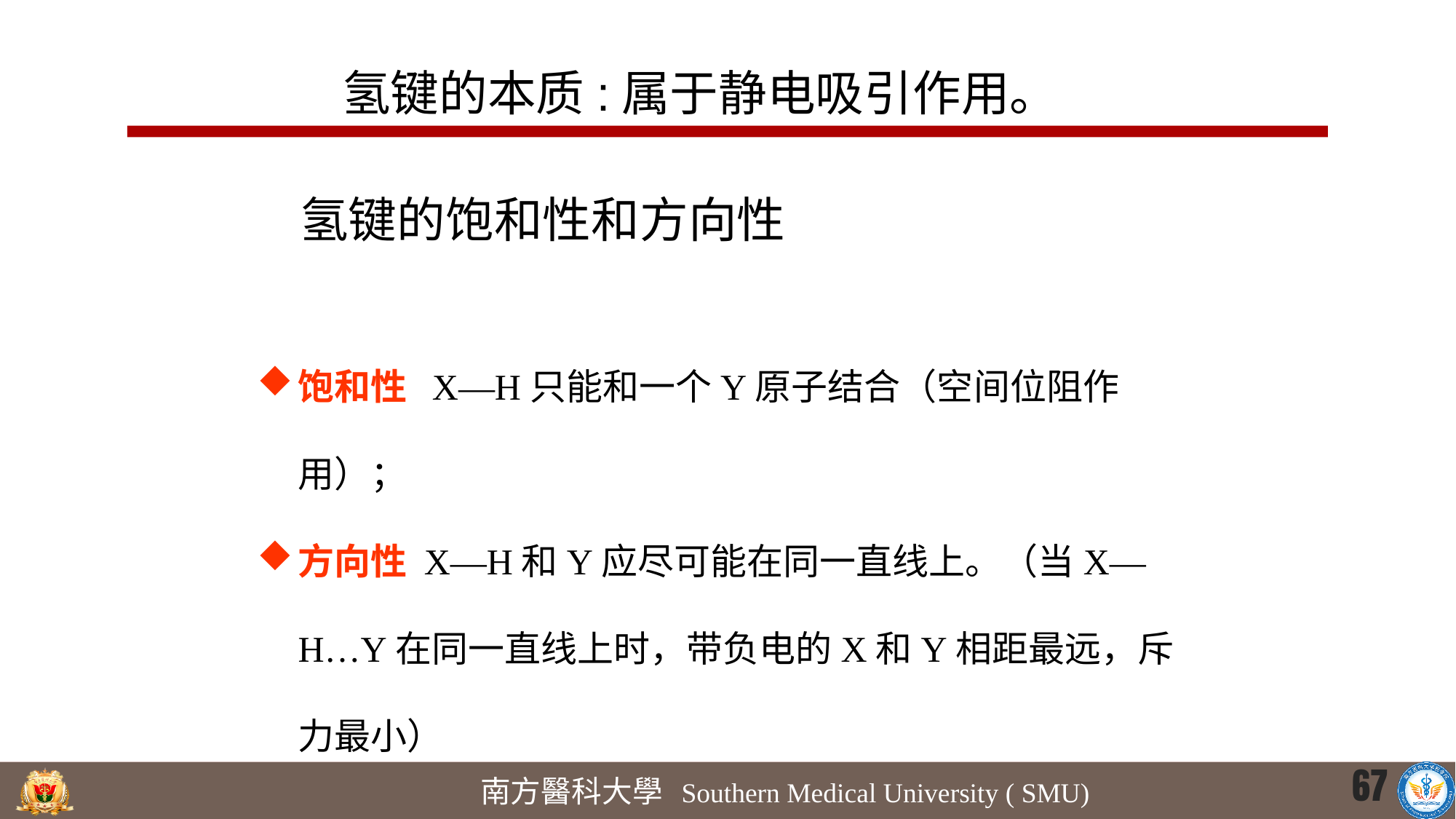

氢键的本质:属于静电吸引作用。
氢键的饱和性和方向性
饱和性  X—H只能和一个Y原子结合（空间位阻作用）；
方向性 X—H和Y应尽可能在同一直线上。（当X—H…Y在同一直线上时，带负电的X和Y相距最远，斥力最小）

67